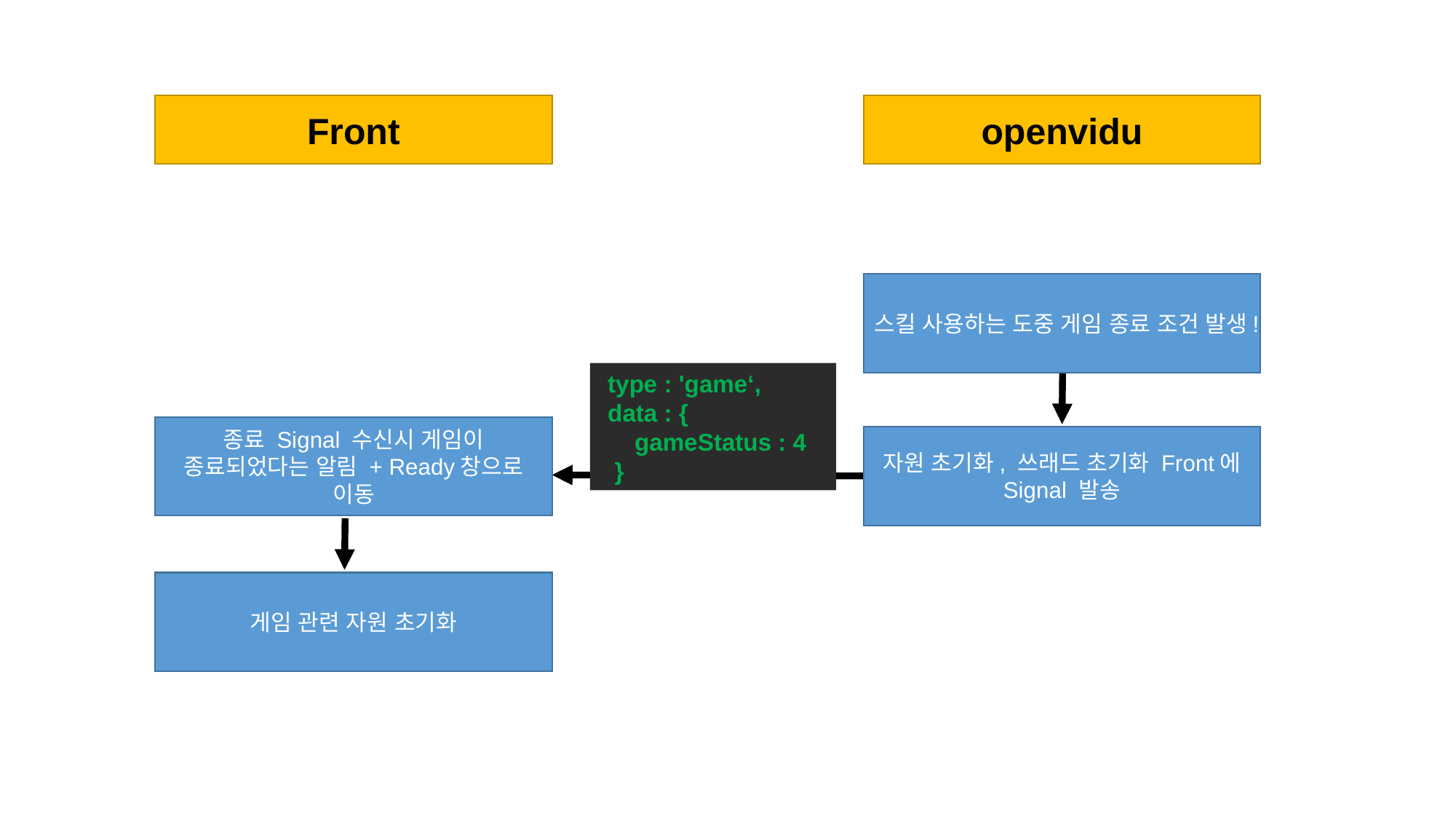

Front
openvidu
스킬 사용하는 도중 게임 종료 조건 발생!
 type : 'game‘,
 data : {
     gameStatus : 4
  }
종료 Signal 수신시 게임이 종료되었다는 알림 + Ready창으로 이동
자원 초기화, 쓰래드 초기화 Front에 Signal 발송
게임 관련 자원 초기화